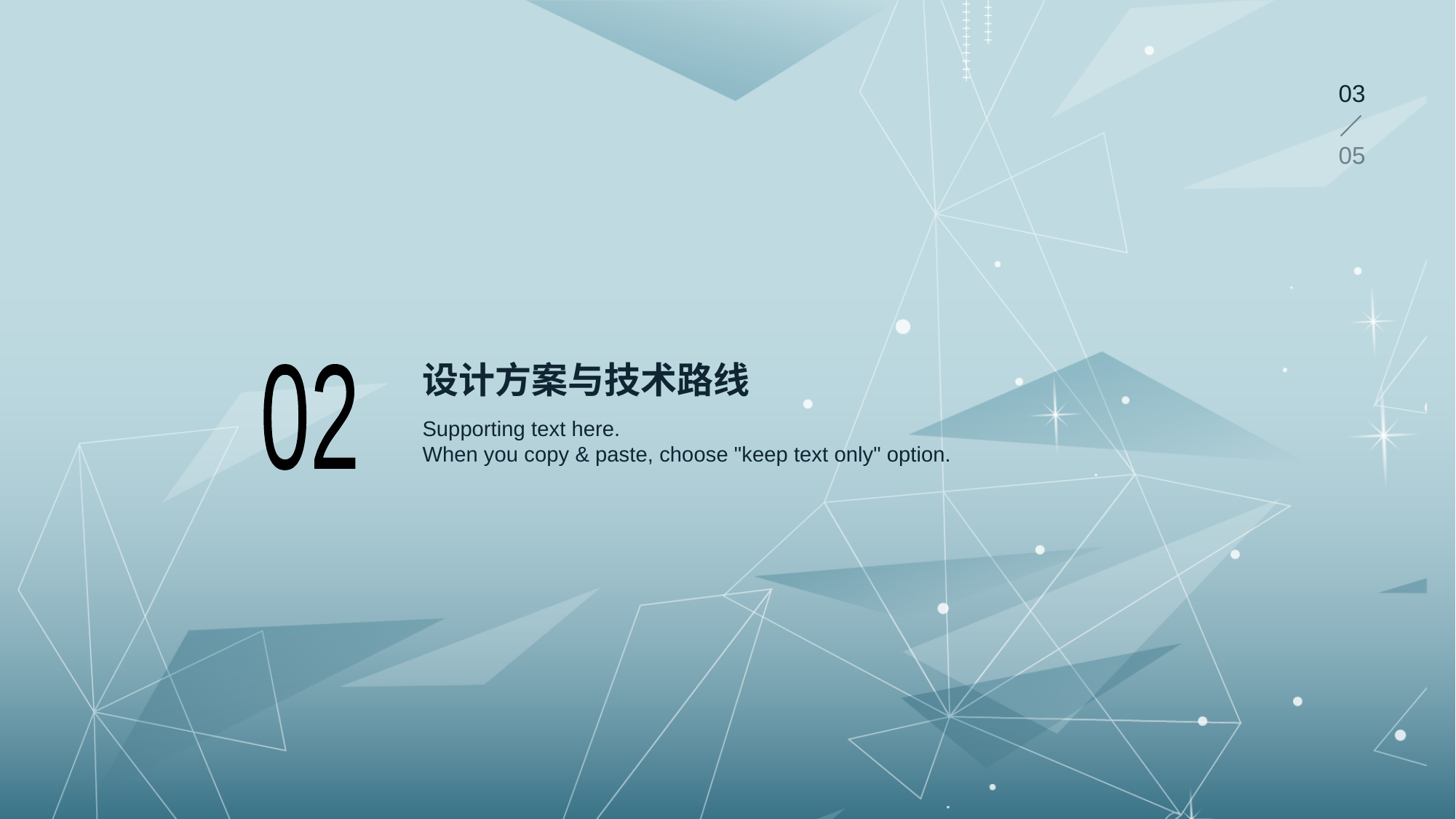

03
05
# 设计方案与技术路线
02
Supporting text here.
When you copy & paste, choose "keep text only" option.